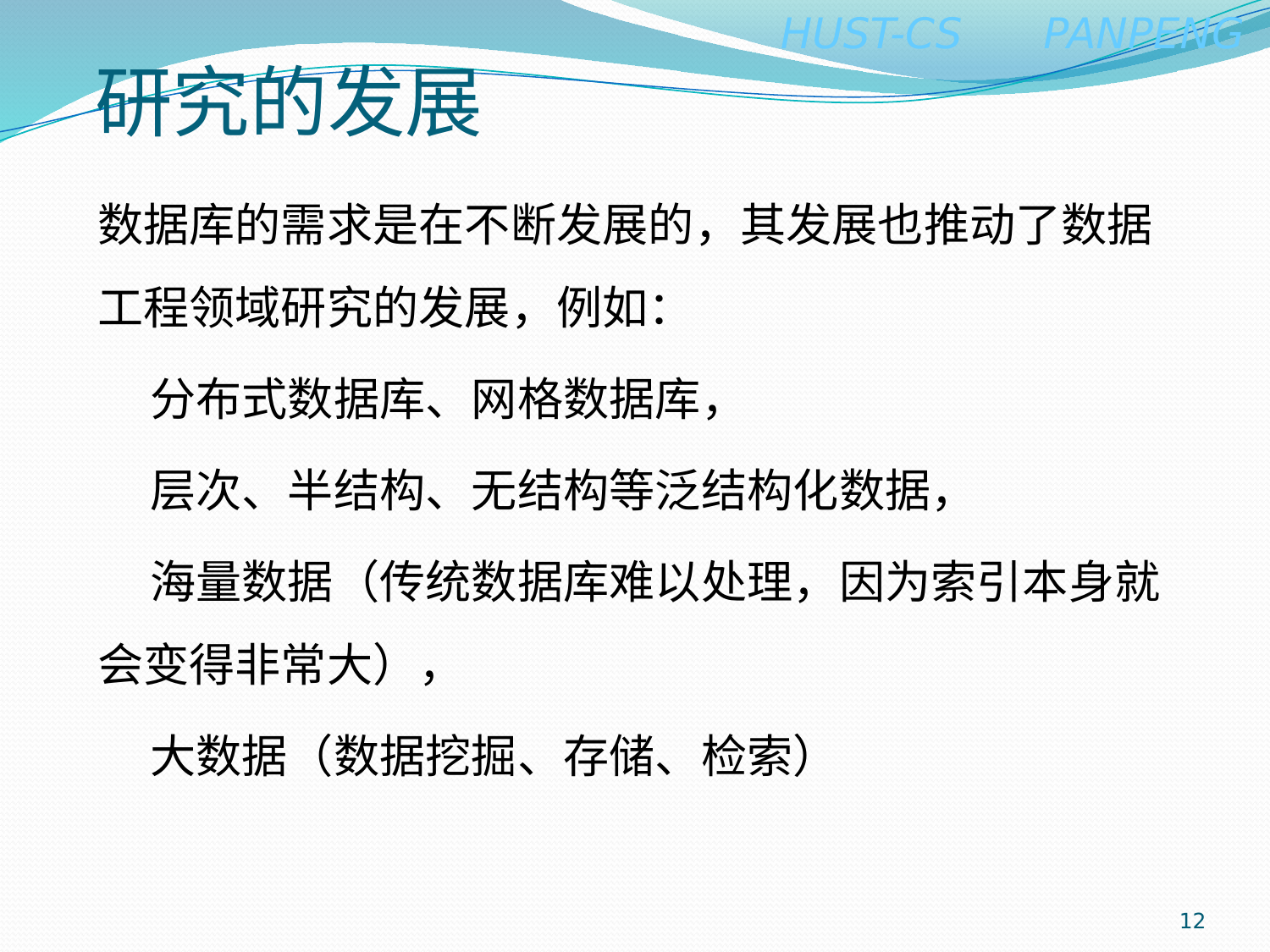

# 研究的发展
数据库的需求是在不断发展的，其发展也推动了数据工程领域研究的发展，例如：
    分布式数据库、网格数据库，
    层次、半结构、无结构等泛结构化数据，
    海量数据（传统数据库难以处理，因为索引本身就会变得非常大），
    大数据（数据挖掘、存储、检索）
12